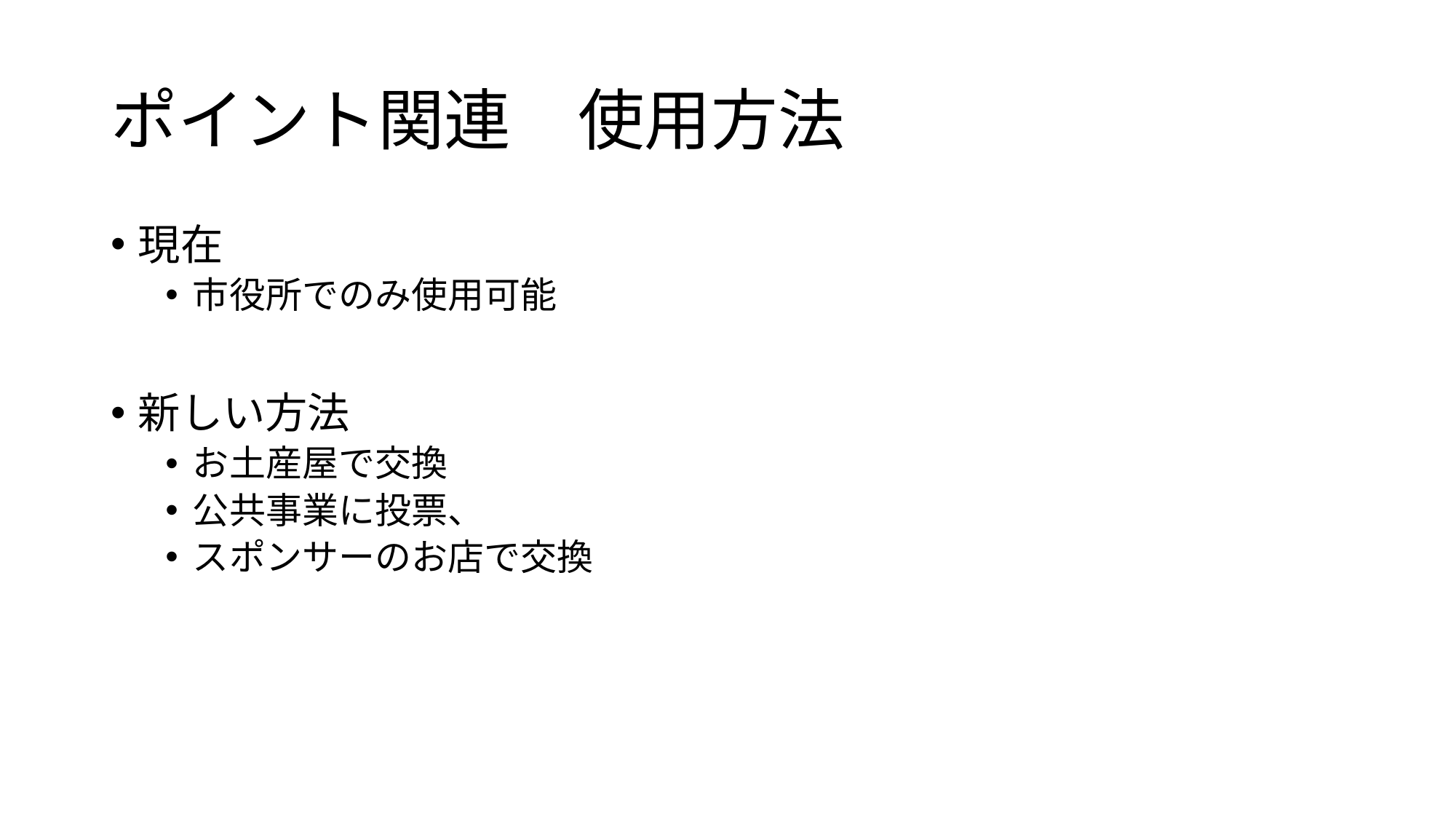

# ポイント関連　使用方法
現在
市役所でのみ使用可能

新しい方法
お土産屋で交換
公共事業に投票、
スポンサーのお店で交換